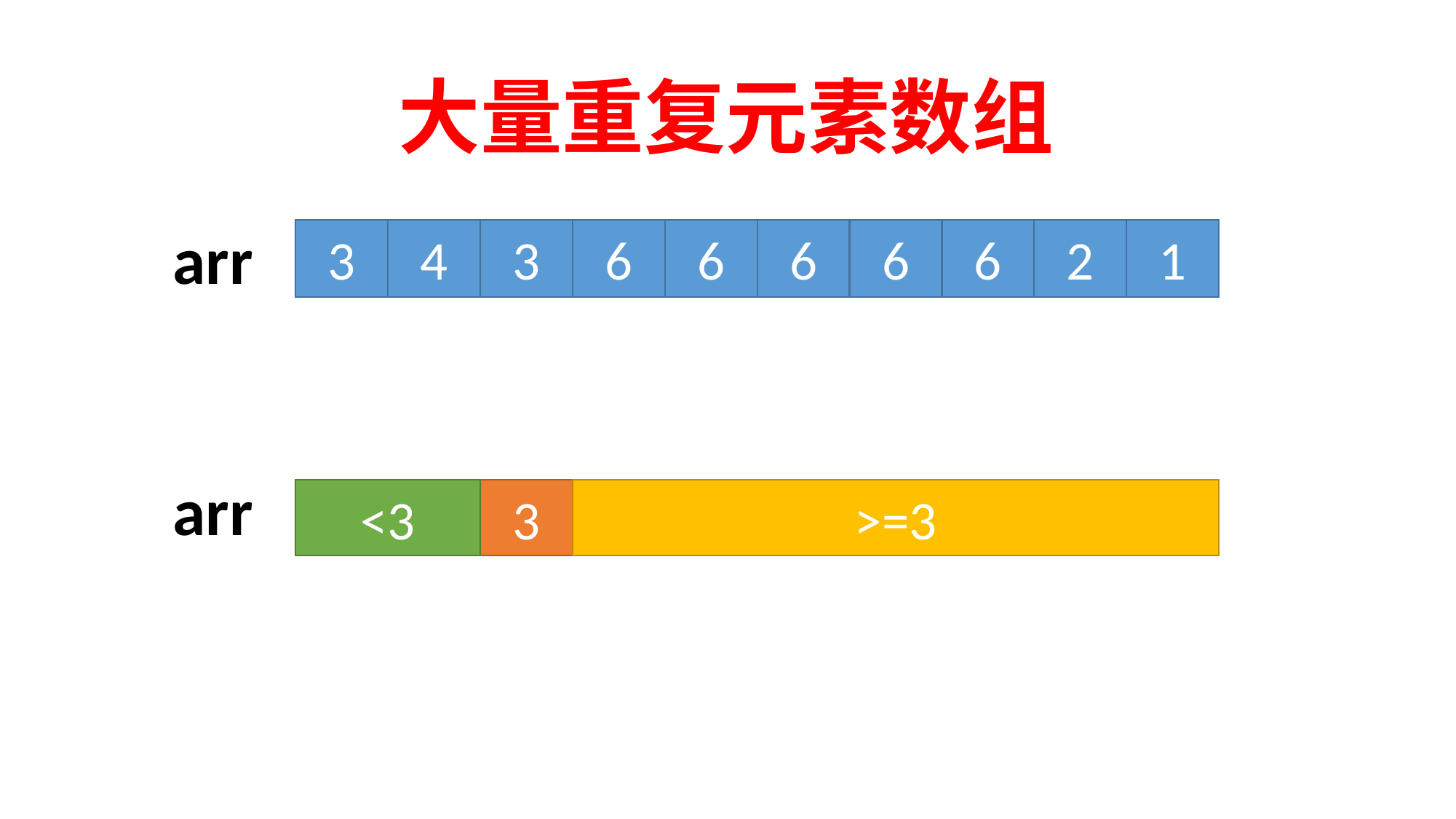

大量重复元素数组
arr
3
2
1
6
6
6
6
6
3
4
arr

<3
3
>=3